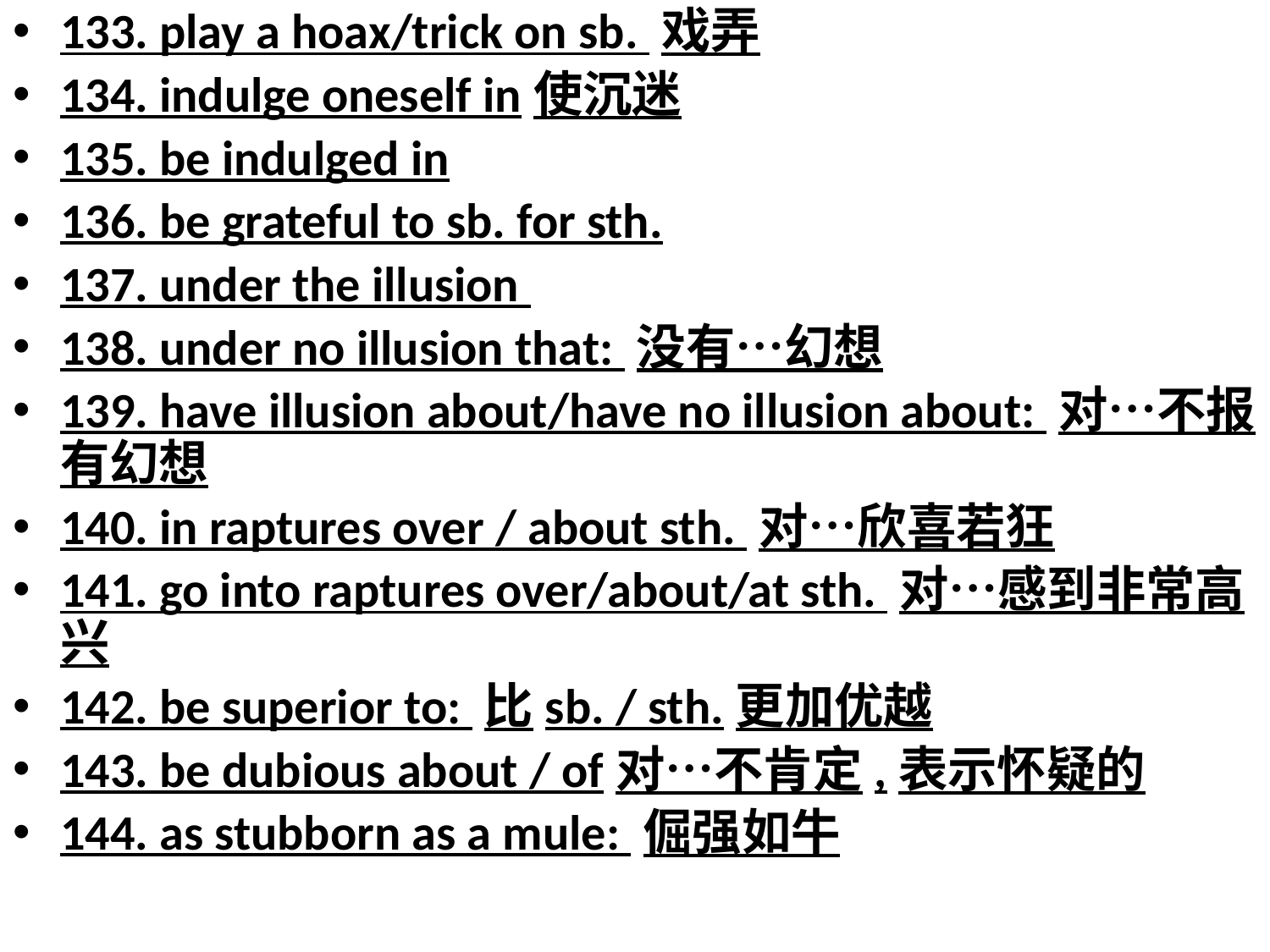

133. play a hoax/trick on sb. 戏弄
134. indulge oneself in使沉迷
135. be indulged in
136. be grateful to sb. for sth.
137. under the illusion
138. under no illusion that: 没有…幻想
139. have illusion about/have no illusion about: 对…不报有幻想
140. in raptures over / about sth. 对…欣喜若狂
141. go into raptures over/about/at sth. 对…感到非常高兴
142. be superior to: 比sb. / sth.更加优越
143. be dubious about / of对…不肯定,表示怀疑的
144. as stubborn as a mule: 倔强如牛